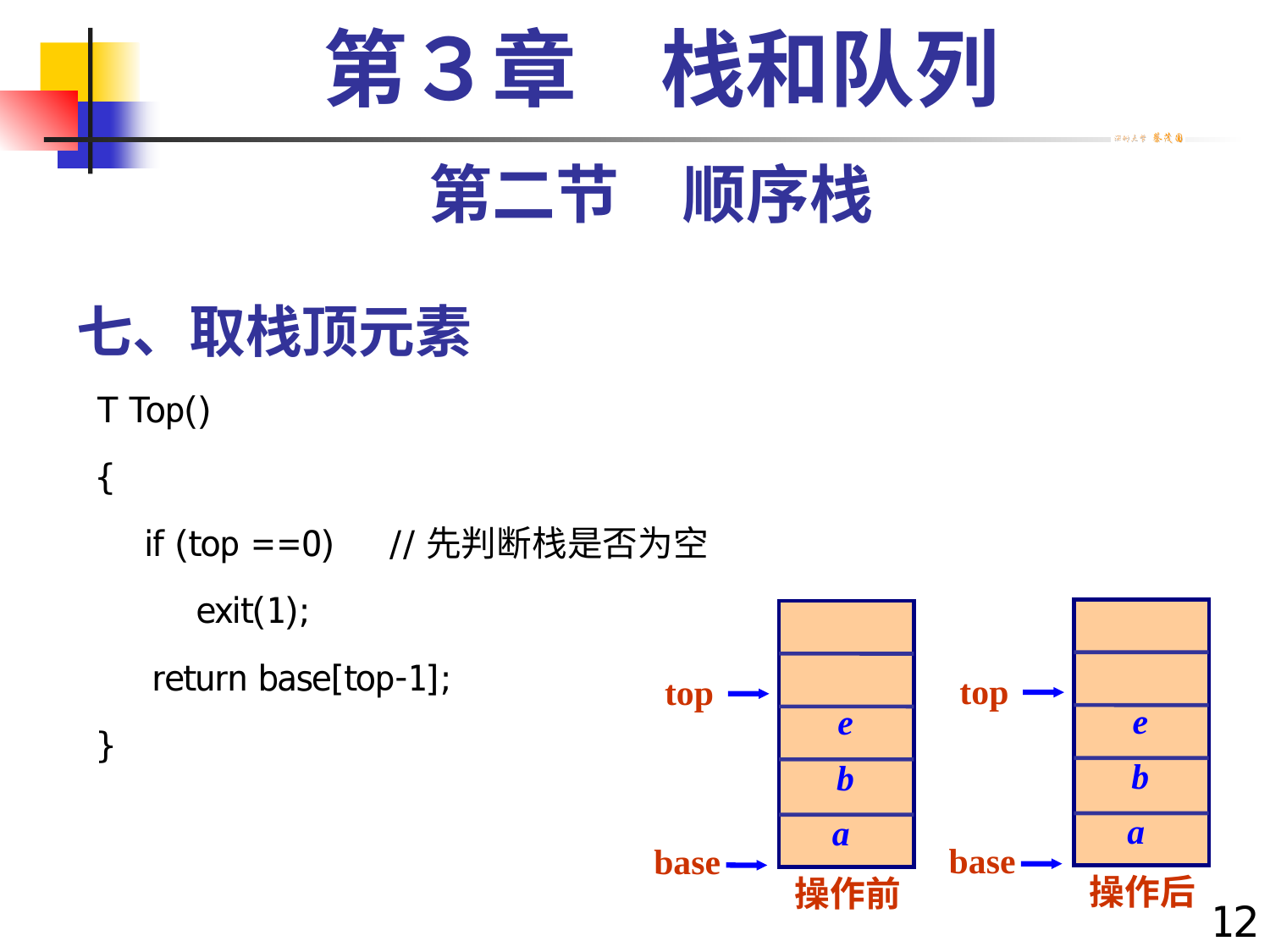

第３章　栈和队列
第二节　顺序栈
# 七、取栈顶元素
T Top()
{
	if (top ==0)     //先判断栈是否为空
         exit(1);
     return base[top-1];
}

e
b
a

top

base

操作后

e
b
a

top

base

操作前
12